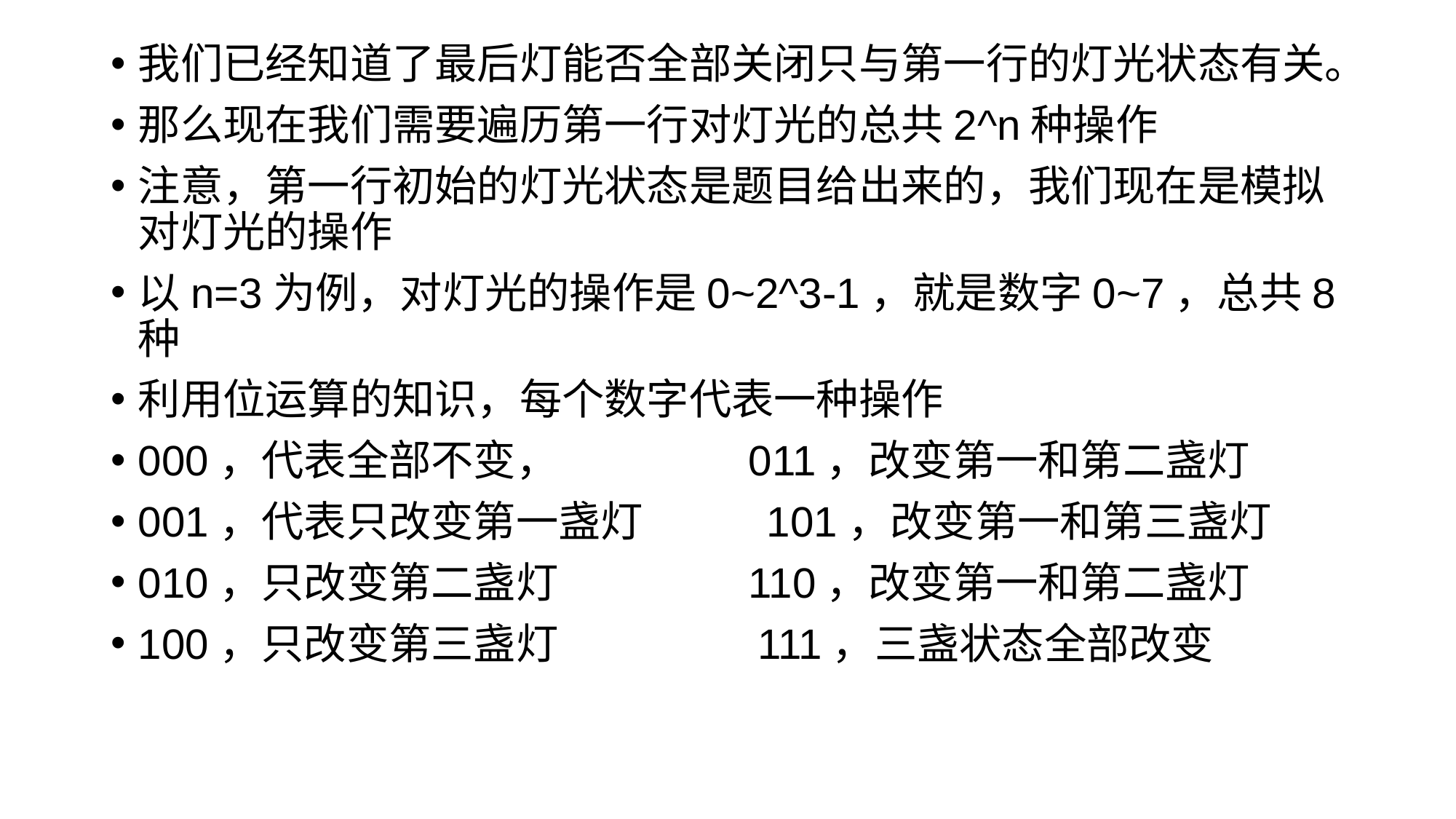

我们已经知道了最后灯能否全部关闭只与第一行的灯光状态有关。
那么现在我们需要遍历第一行对灯光的总共2^n种操作
注意，第一行初始的灯光状态是题目给出来的，我们现在是模拟对灯光的操作
以n=3为例，对灯光的操作是0~2^3-1，就是数字0~7，总共8种
利用位运算的知识，每个数字代表一种操作
000，代表全部不变，                   011，改变第一和第二盏灯
001，代表只改变第一盏灯            101，改变第一和第三盏灯
010，只改变第二盏灯                   110，改变第一和第二盏灯
100，只改变第三盏灯                    111，三盏状态全部改变